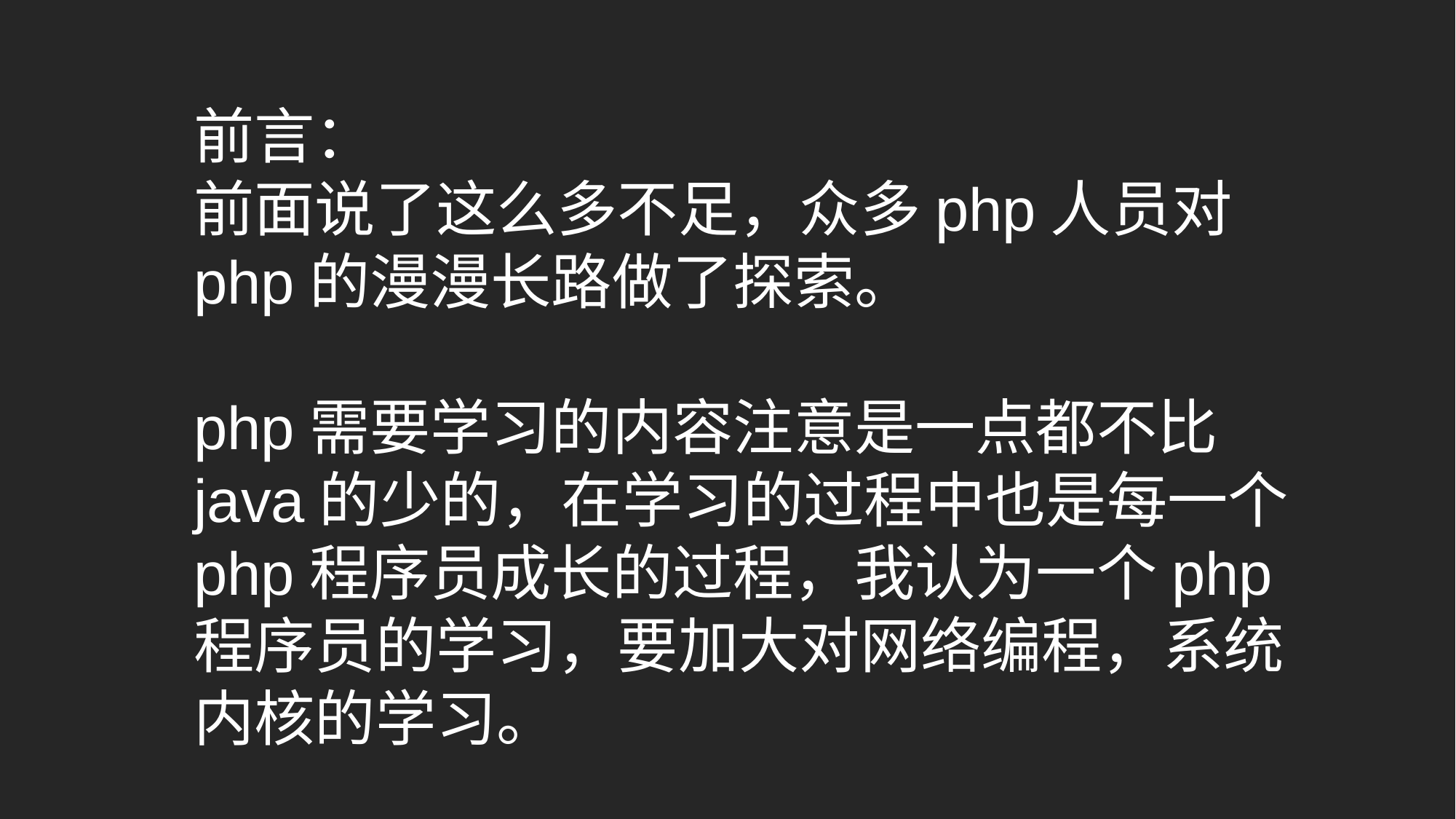

前言：
前面说了这么多不足，众多php人员对php的漫漫长路做了探索。

php需要学习的内容注意是一点都不比java的少的，在学习的过程中也是每一个php程序员成长的过程，我认为一个php程序员的学习，要加大对网络编程，系统内核的学习。